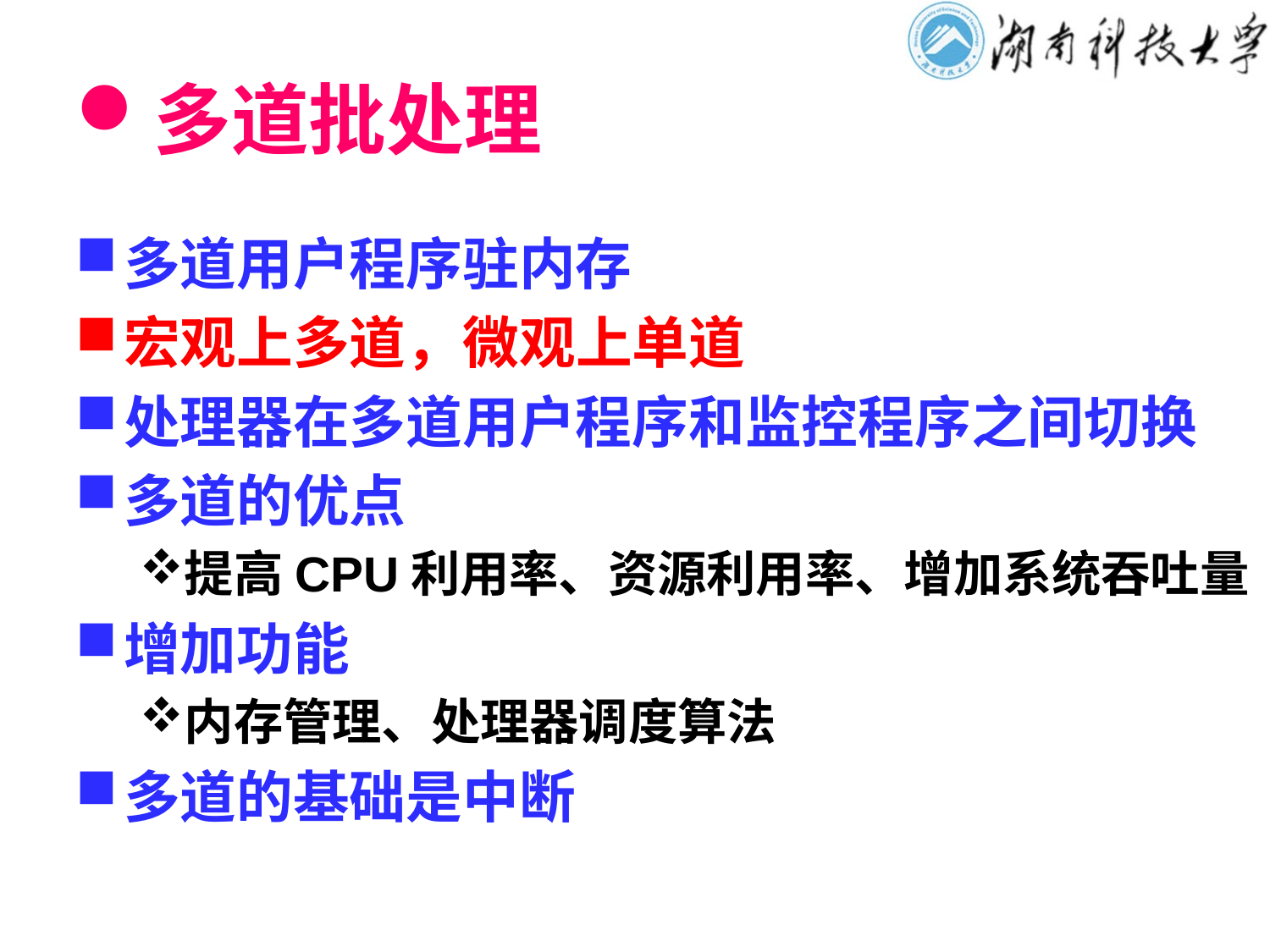

# 多道批处理
多道用户程序驻内存
宏观上多道，微观上单道
处理器在多道用户程序和监控程序之间切换
多道的优点
提高CPU利用率、资源利用率、增加系统吞吐量
增加功能
内存管理、处理器调度算法
多道的基础是中断